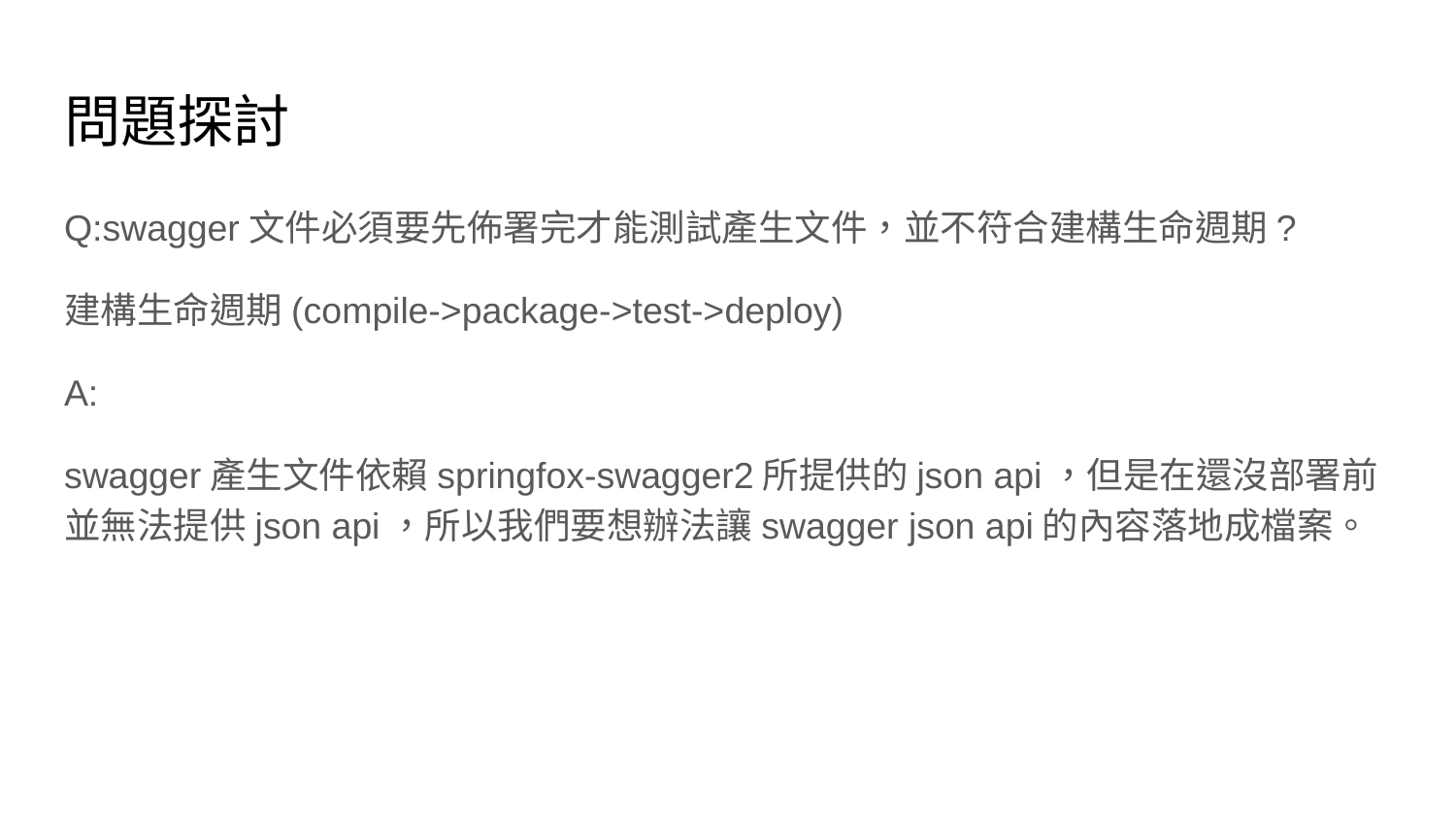

# 問題探討
Q:swagger文件必須要先佈署完才能測試產生文件，並不符合建構生命週期?
建構生命週期(compile->package->test->deploy)
A:
swagger產生文件依賴springfox-swagger2所提供的json api，但是在還沒部署前並無法提供json api，所以我們要想辦法讓swagger json api的內容落地成檔案。